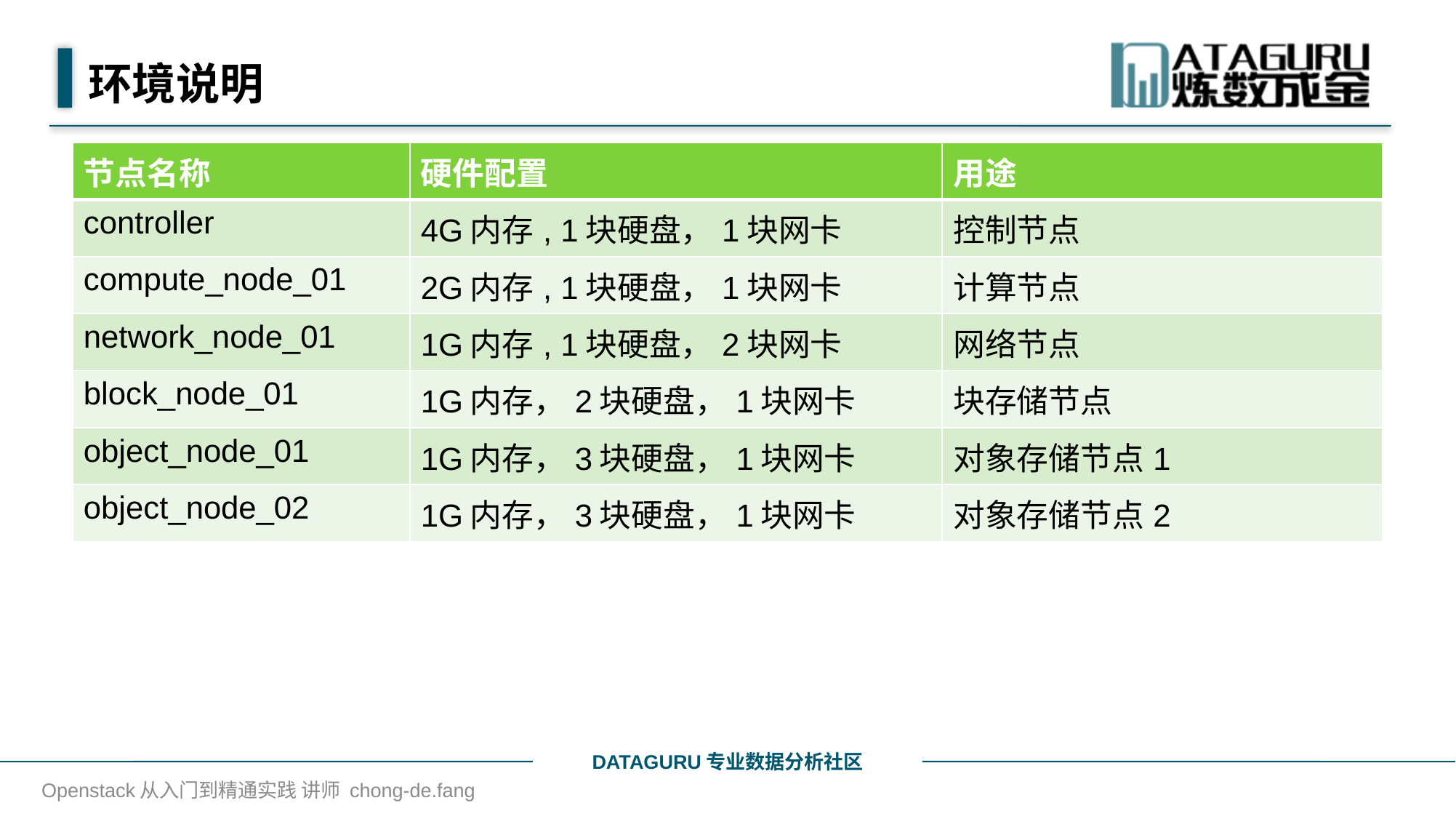

# 环境说明
| 节点名称 | 硬件配置 | 用途 |
| --- | --- | --- |
| controller | 4G内存, 1块硬盘，1块网卡 | 控制节点 |
| compute\_node\_01 | 2G内存, 1块硬盘，1块网卡 | 计算节点 |
| network\_node\_01 | 1G内存, 1块硬盘，2块网卡 | 网络节点 |
| block\_node\_01 | 1G内存，2块硬盘，1块网卡 | 块存储节点 |
| object\_node\_01 | 1G内存，3块硬盘，1块网卡 | 对象存储节点1 |
| object\_node\_02 | 1G内存，3块硬盘，1块网卡 | 对象存储节点2 |